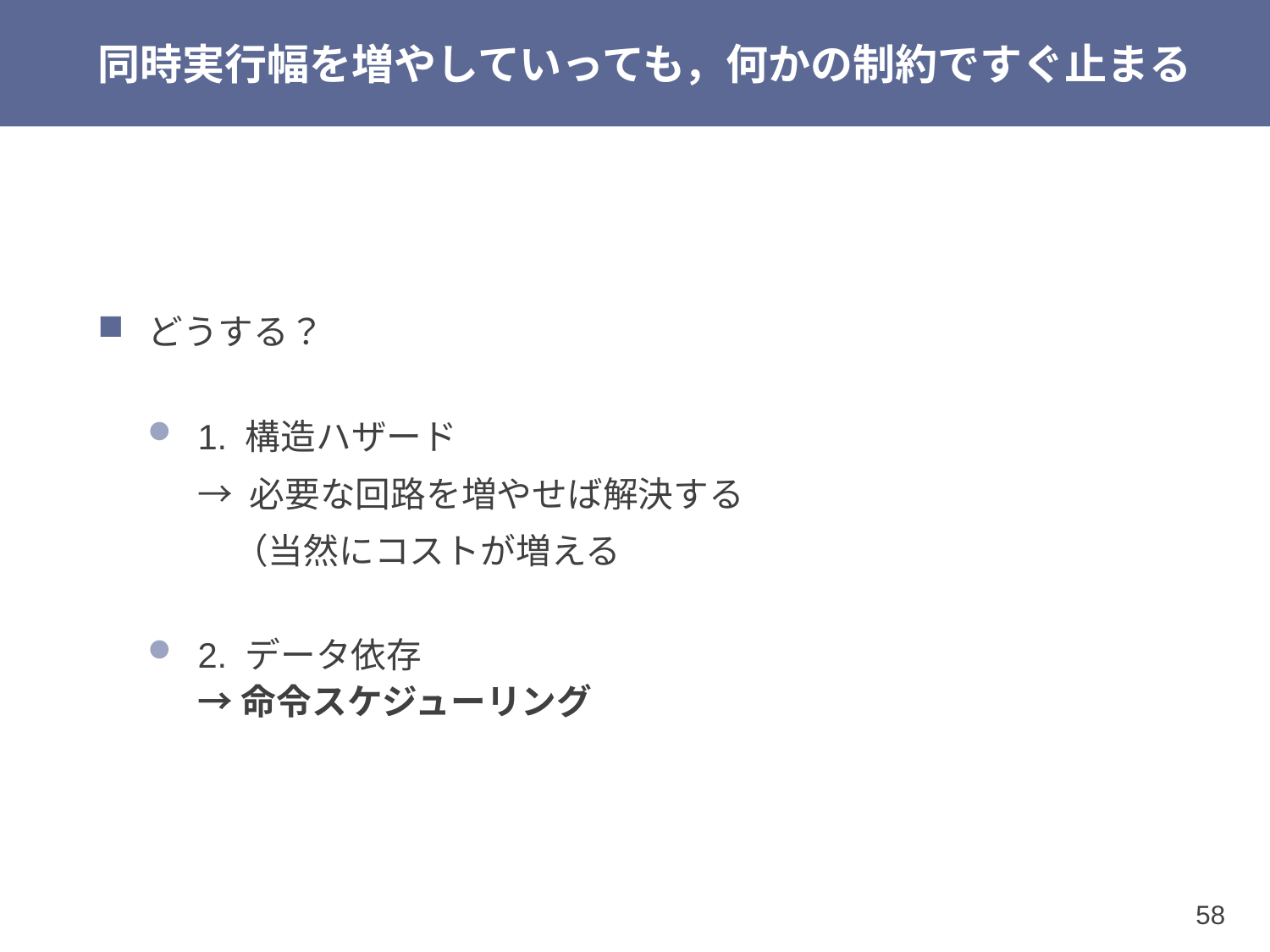

# 同時実行幅を増やしていっても，何かの制約ですぐ止まる
どうする？
1. 構造ハザード
→ 必要な回路を増やせば解決する
　（当然にコストが増える
2. データ依存
→ 命令スケジューリング